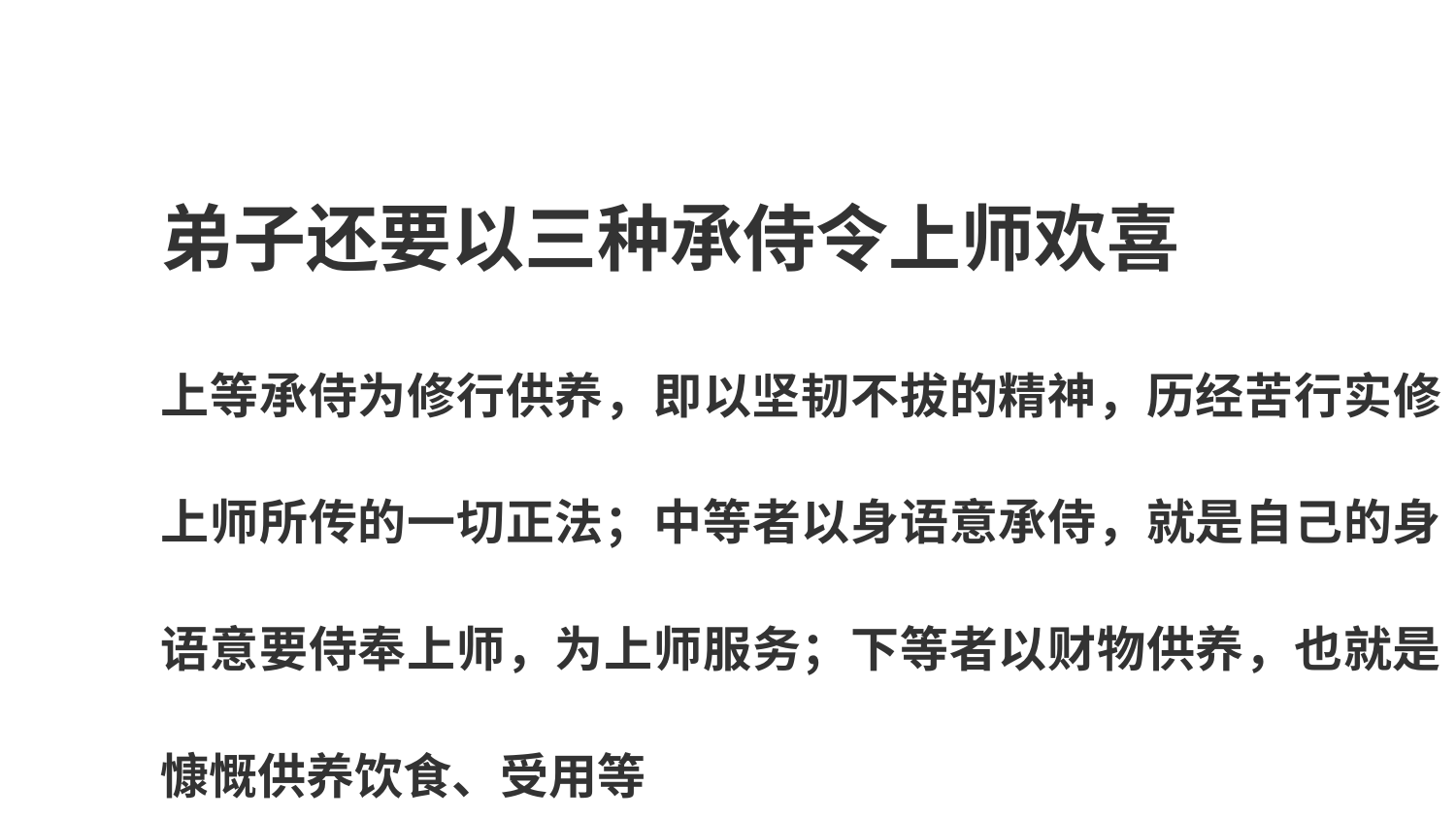

弟子还要以三种承侍令上师欢喜
上等承侍为修行供养，即以坚韧不拔的精神，历经苦行实修上师所传的一切正法；中等者以身语意承侍，就是自己的身语意要侍奉上师，为上师服务；下等者以财物供养，也就是慷慨供养饮食、受用等